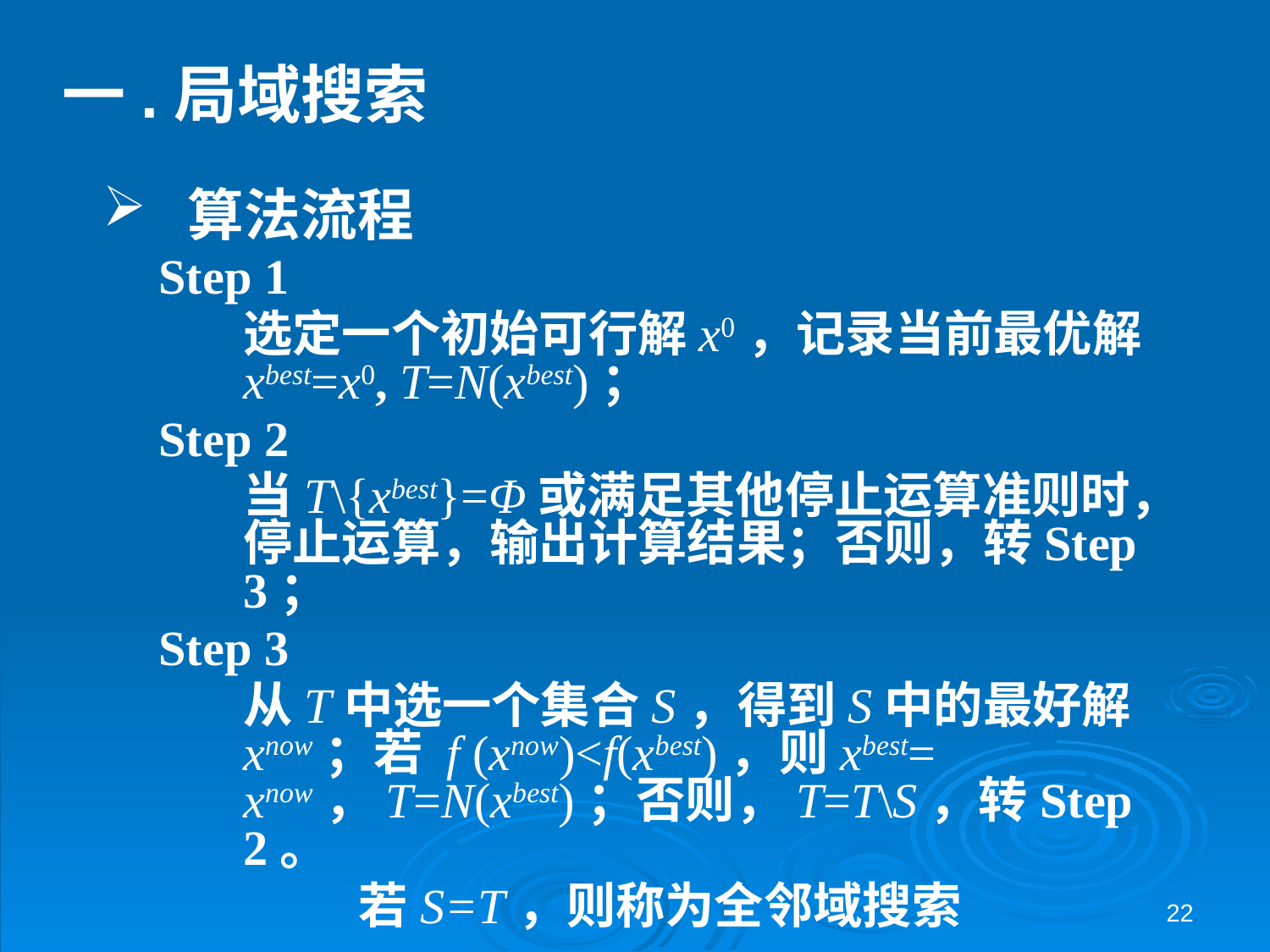

#
一.局域搜索
算法流程
Step 1
选定一个初始可行解x0，记录当前最优解xbest=x0, T=N(xbest)；
Step 2
当T\{xbest}=Φ或满足其他停止运算准则时，停止运算，输出计算结果；否则，转Step 3；
Step 3
从T中选一个集合S，得到S中的最好解xnow；若 f (xnow)<f(xbest)，则xbest= xnow，T=N(xbest)；否则，T=T\S，转Step 2。
若S=T，则称为全邻域搜索
22